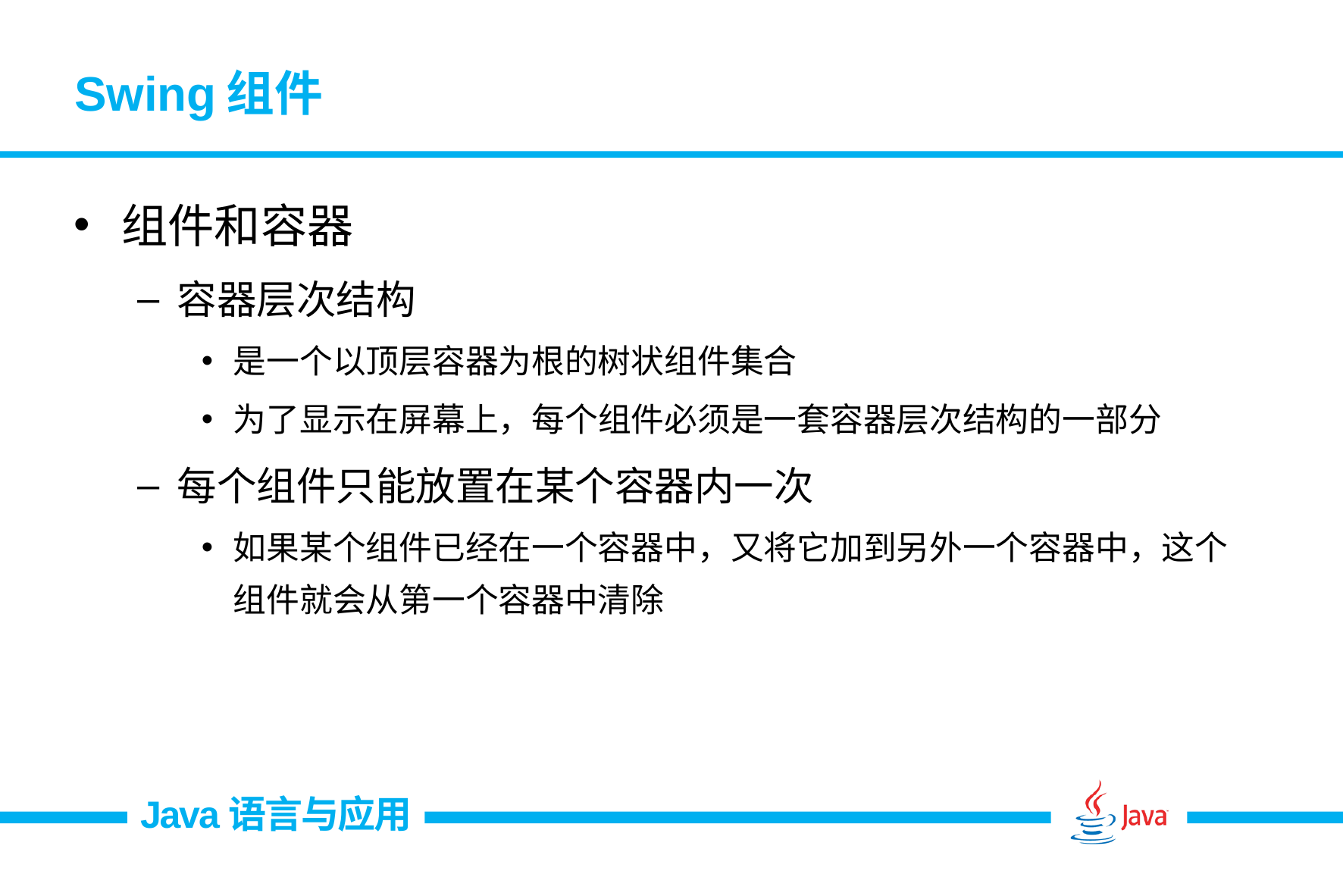

# Swing组件
组件和容器
容器层次结构
是一个以顶层容器为根的树状组件集合
为了显示在屏幕上，每个组件必须是一套容器层次结构的一部分
每个组件只能放置在某个容器内一次
如果某个组件已经在一个容器中，又将它加到另外一个容器中，这个组件就会从第一个容器中清除